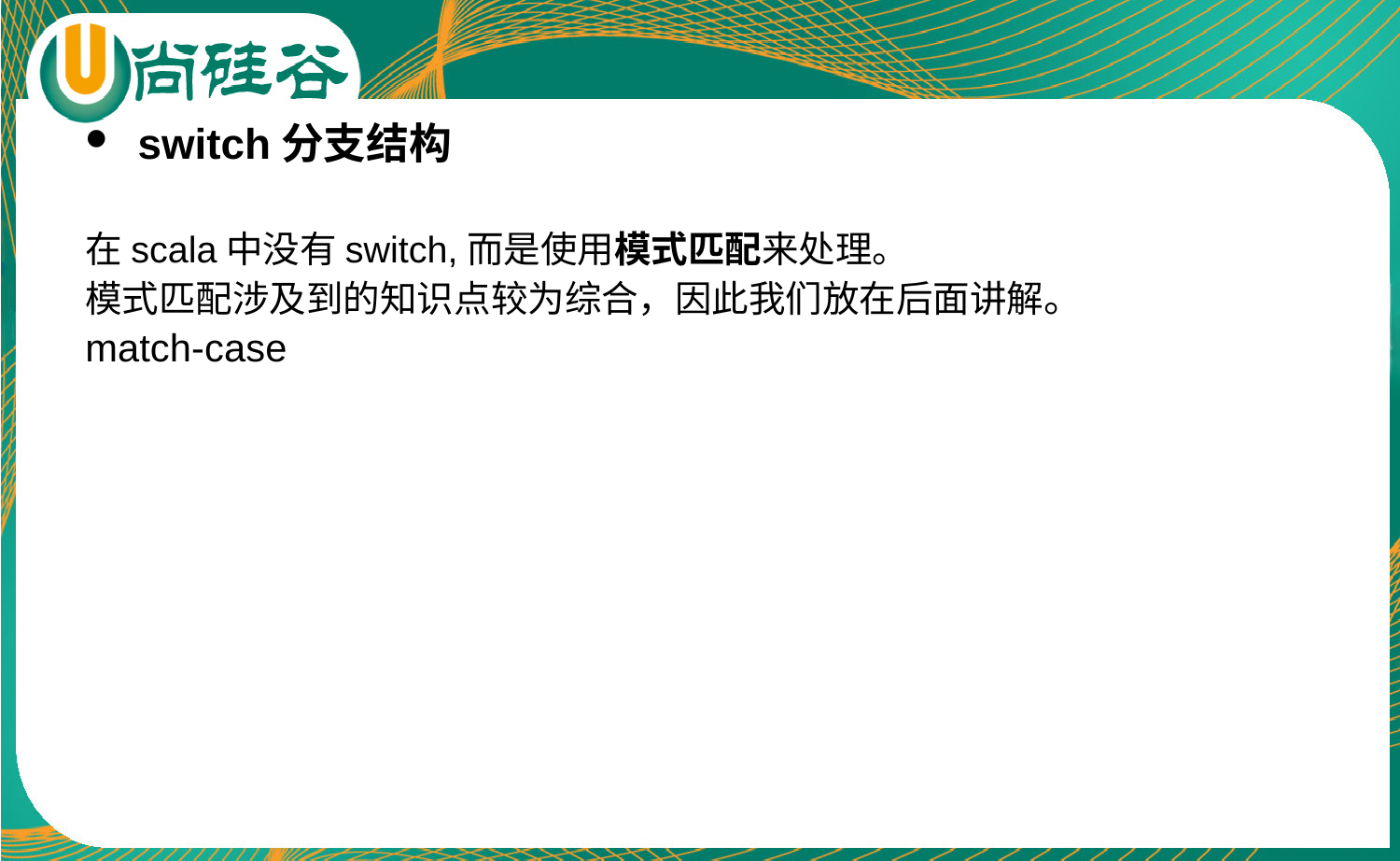

switch分支结构

在scala中没有switch,而是使用模式匹配来处理。
模式匹配涉及到的知识点较为综合，因此我们放在后面讲解。
match-case